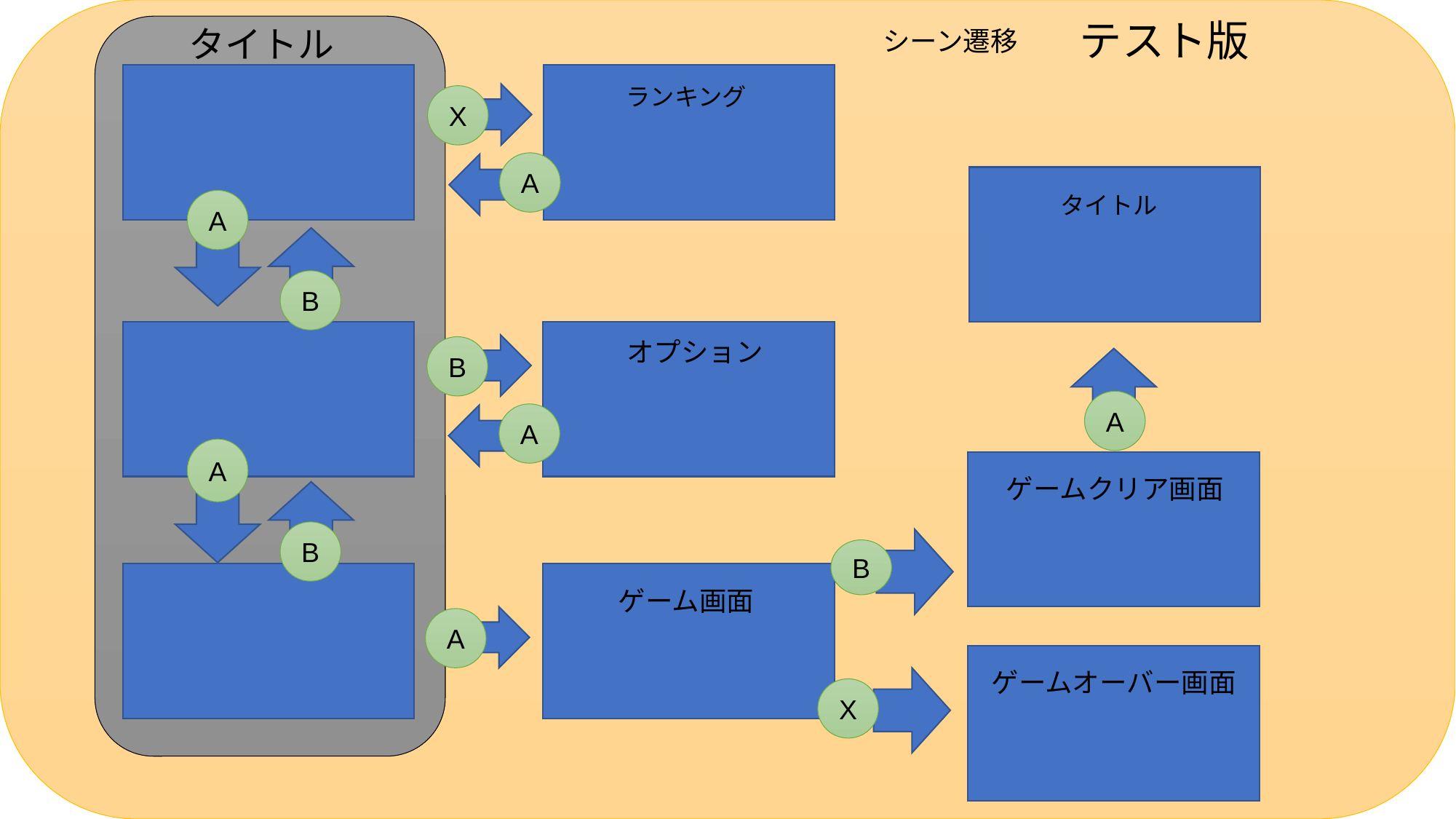

テスト版
タイトル

シーン遷移

ランキング

X
A

タイトル
A

B

オプション

B

A
A

A

ゲームクリア画面

B

B

ゲーム画面

A

ゲームオーバー画面

X